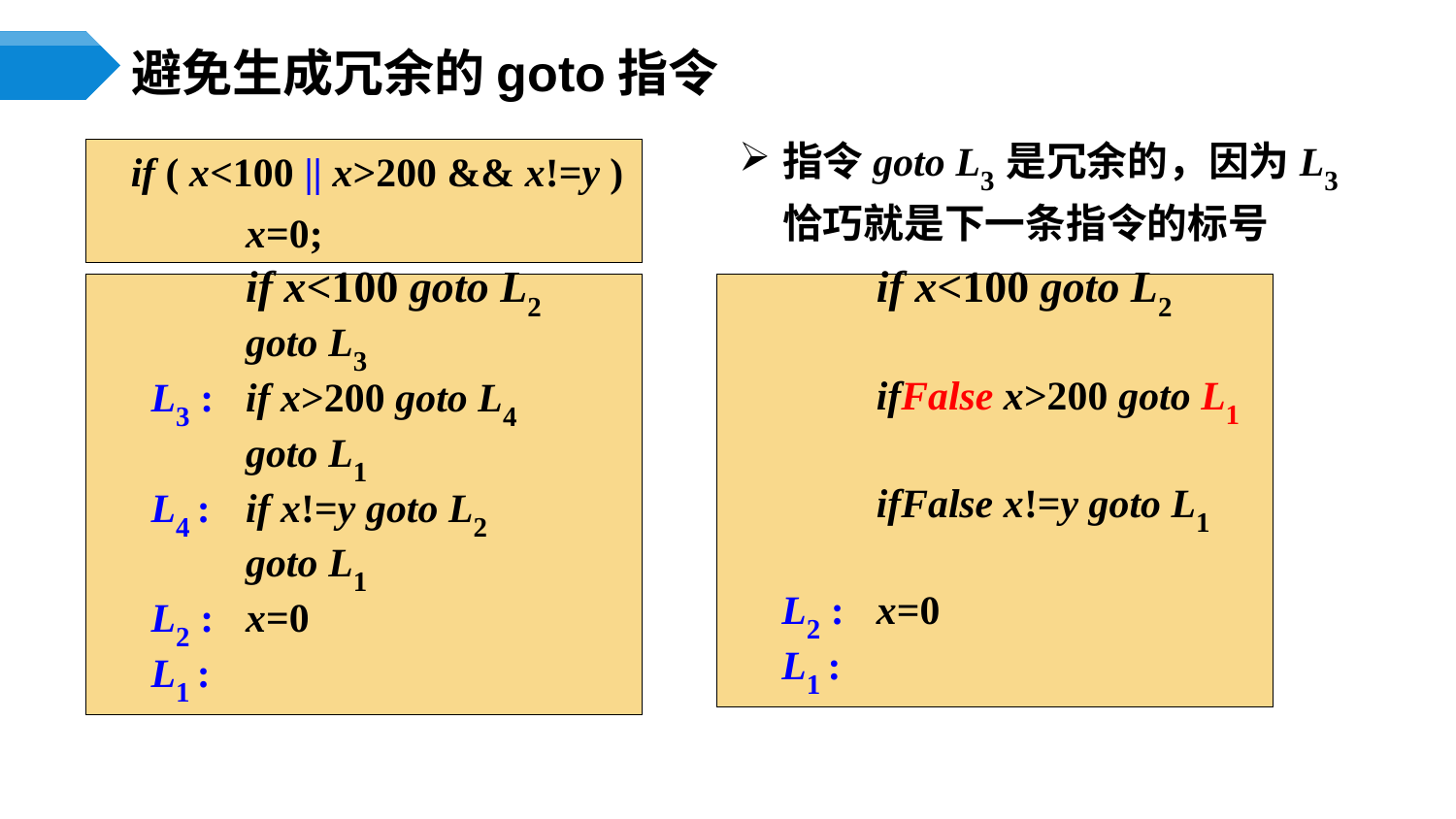

# 避免生成冗余的goto指令
   if ( x<100 || x>200 && x!=y )
	x=0;
指令goto L3是冗余的，因为L3恰巧就是下一条指令的标号
	if x<100 goto L2
	goto L3
     L3 : 	if x>200 goto L4
	goto L1
     L4 : 	if x!=y goto L2
	goto L1
     L2 :	x=0
     L1 :
	if x<100 goto L2

      	ifFalse x>200 goto L1

      	ifFalse x!=y goto L1

     L2 :	x=0
     L1 :